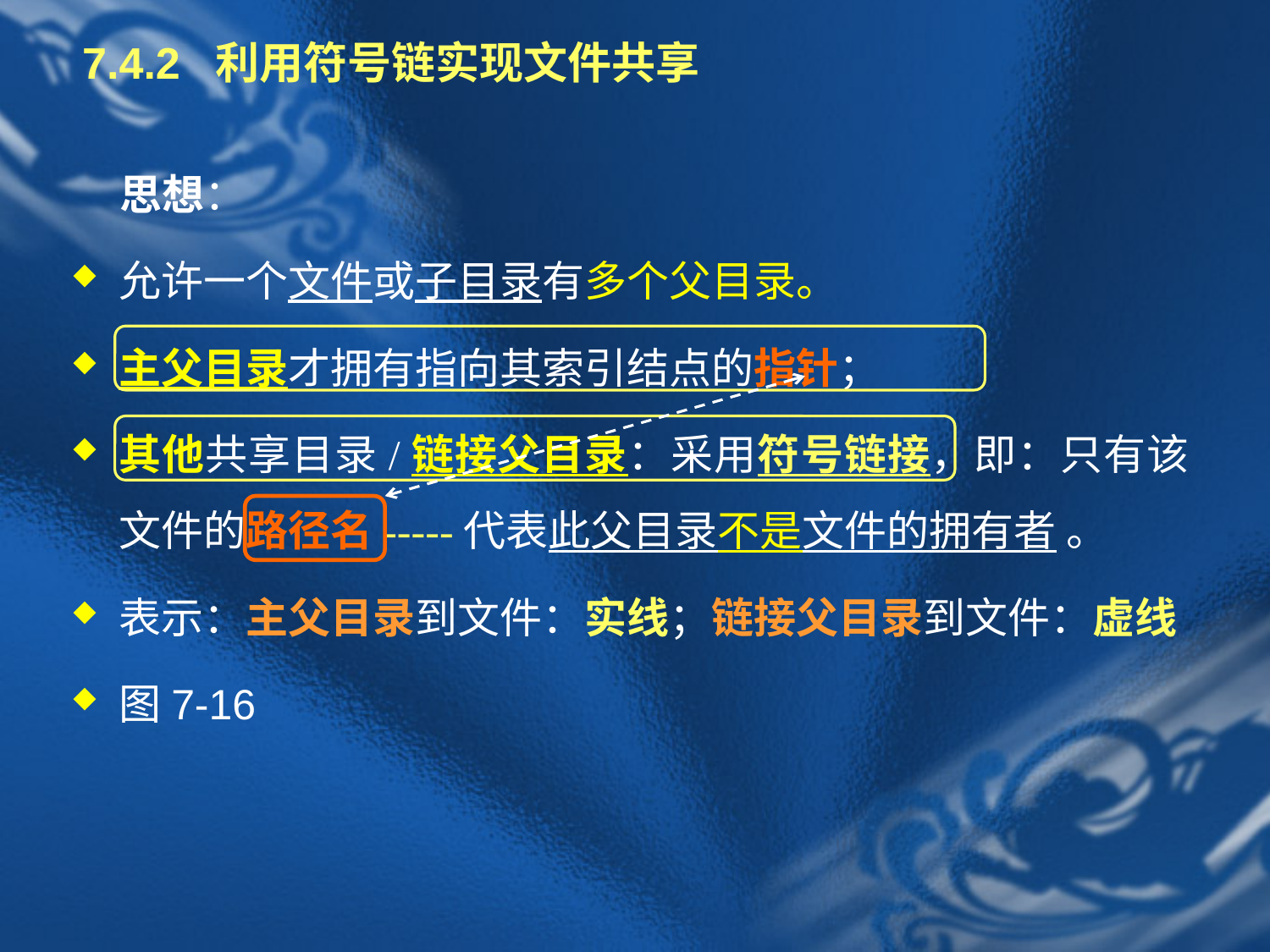

# 7.4.2  利用符号链实现文件共享
    思想：
允许一个文件或子目录有多个父目录。
主父目录才拥有指向其索引结点的指针；
其他共享目录/链接父目录：采用符号链接，即：只有该文件的路径名-----代表此父目录不是文件的拥有者 。
表示：主父目录到文件：实线；链接父目录到文件：虚线
图7-16